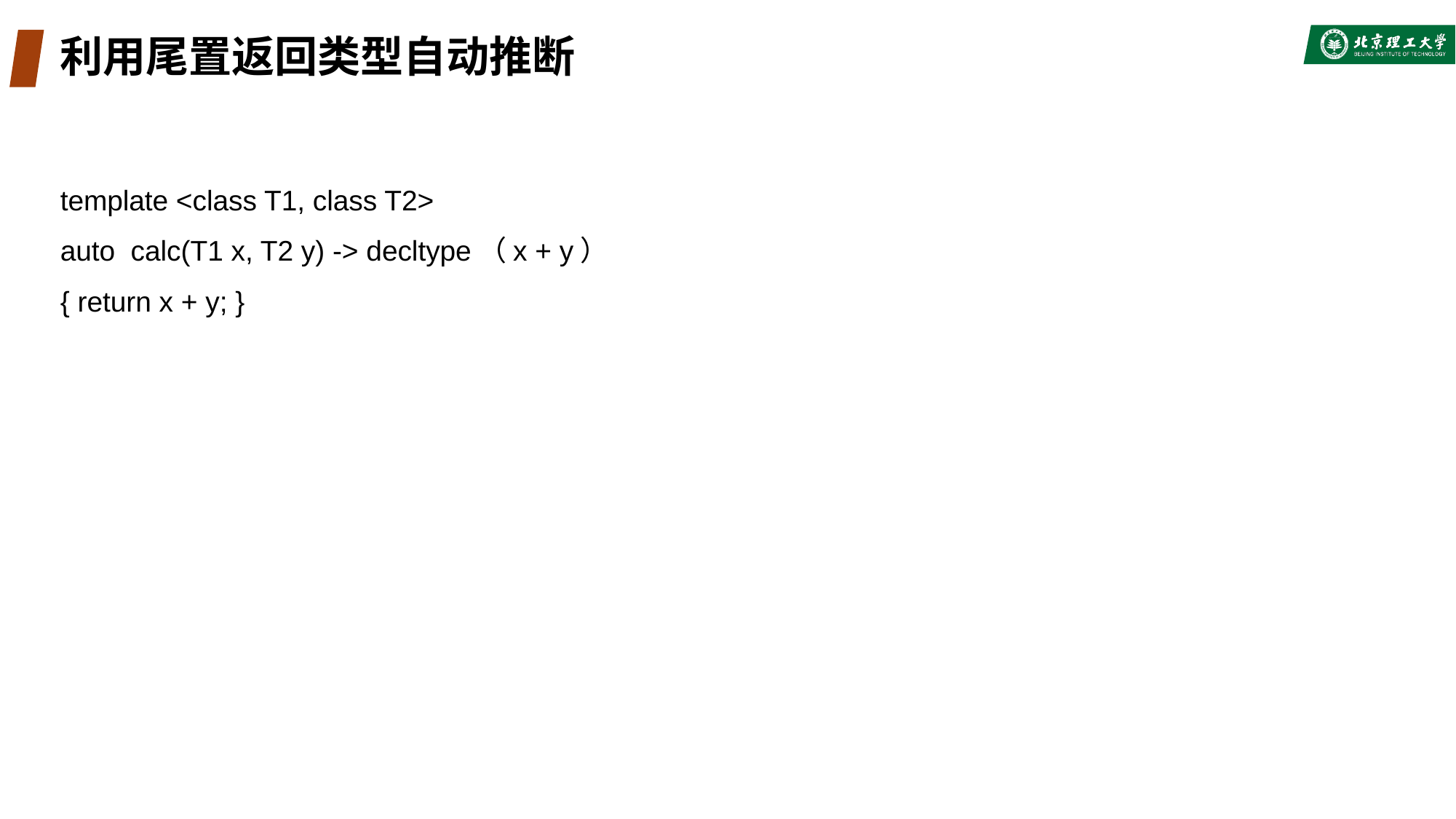

# 利用尾置返回类型自动推断
template <class T1, class T2>
auto  calc(T1 x, T2 y) -> decltype（x + y）
{ return x + y; }